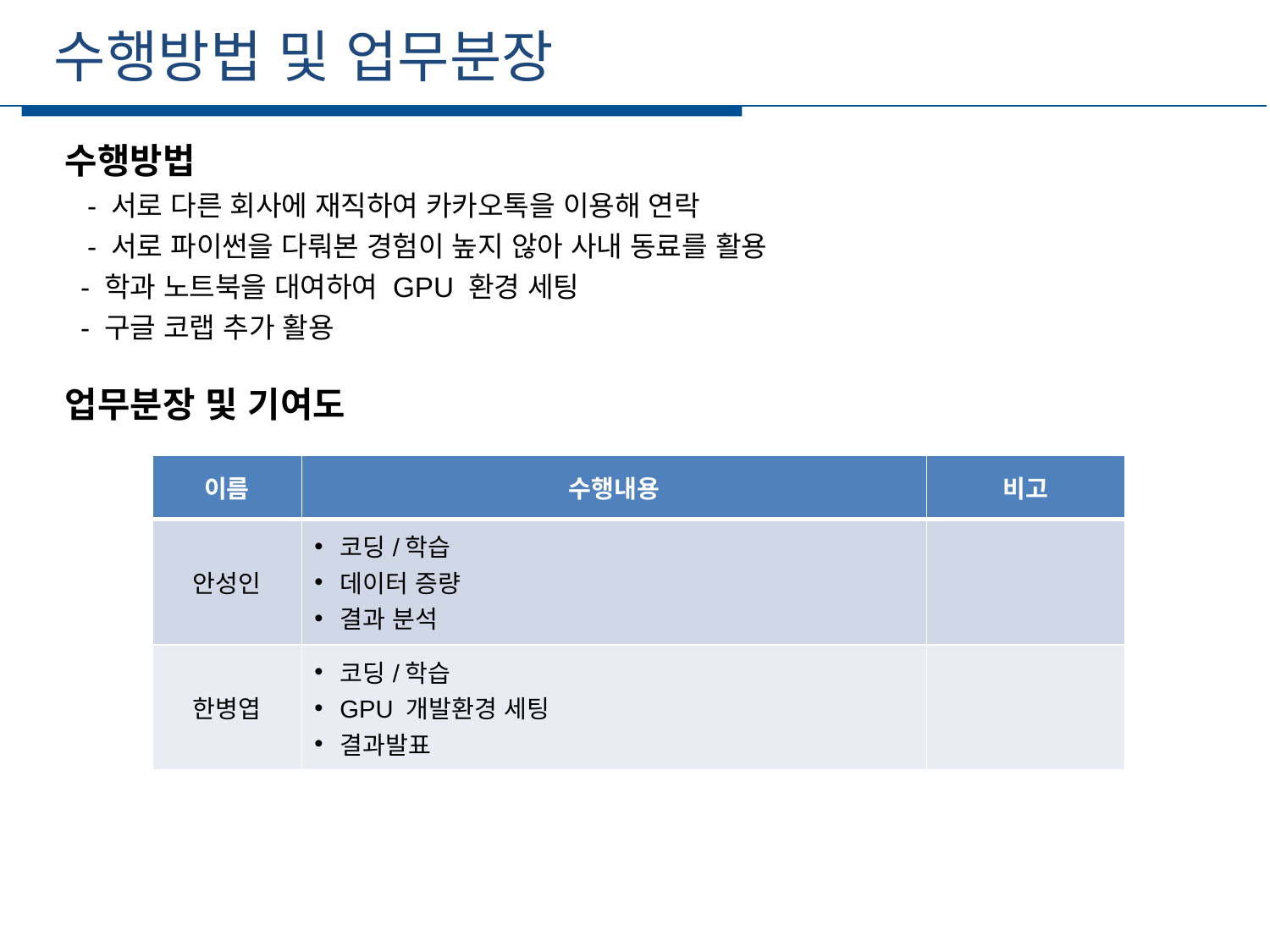

수행방법 및 업무분장
세부일정

수행방법
  - 서로 다른 회사에 재직하여 카카오톡을 이용해 연락
  - 서로 파이썬을 다뤄본 경험이 높지 않아 사내 동료를 활용
  - 학과 노트북을 대여하여 GPU 환경 세팅
  - 구글 코랩 추가 활용

업무분장 및 기여도
| 이름 | 수행내용 | 비고 |
| --- | --- | --- |
| 안성인 | 코딩/학습 데이터 증량 결과 분석 |  |
| 한병엽 | 코딩/학습 GPU 개발환경 세팅 결과발표 |  |